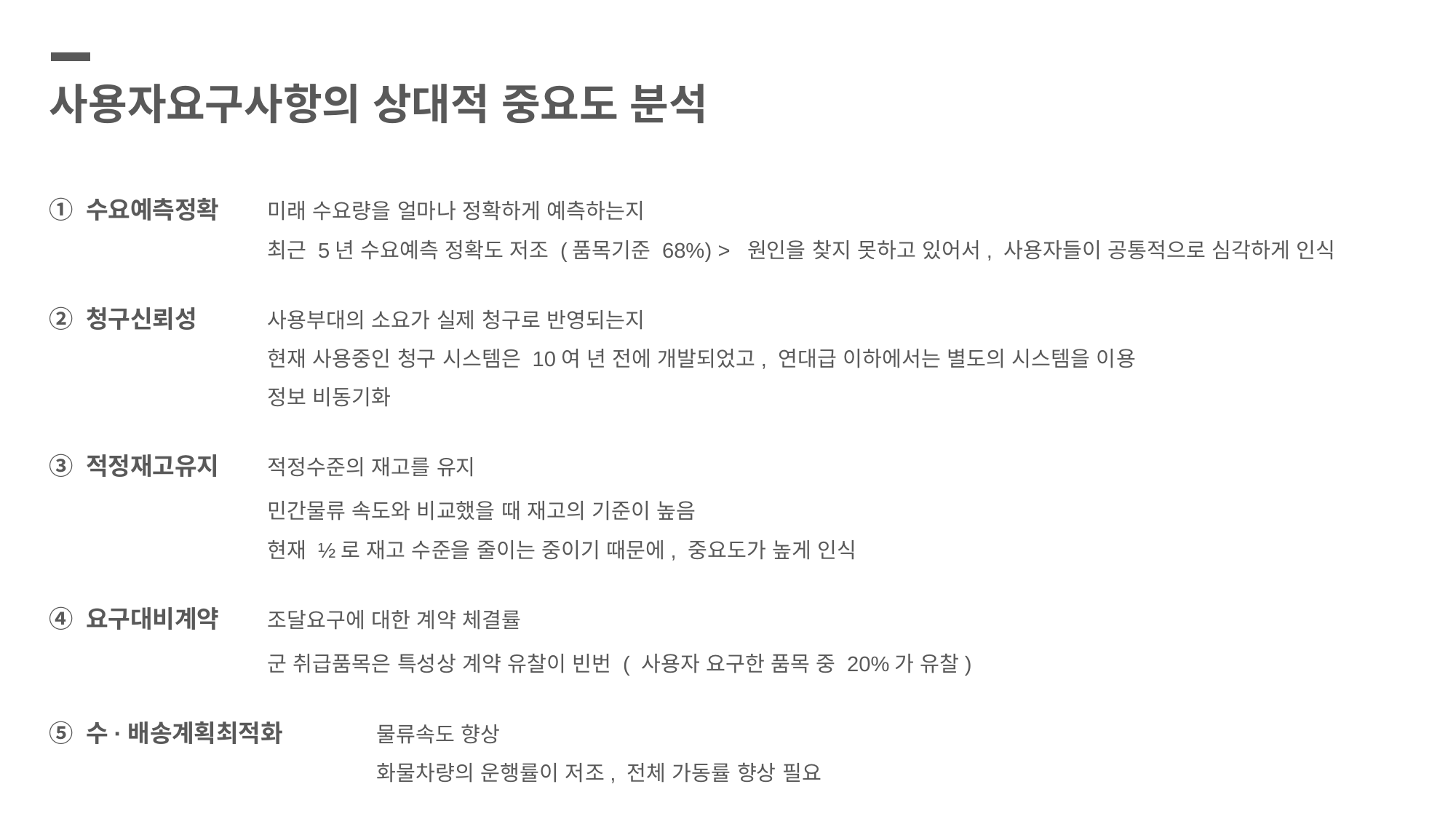

사용자요구사항의 상대적 중요도 분석
① 수요예측정확	미래 수요량을 얼마나 정확하게 예측하는지
		최근 5년 수요예측 정확도 저조 (품목기준 68%) >  원인을 찾지 못하고 있어서, 사용자들이 공통적으로 심각하게 인식

② 청구신뢰성	사용부대의 소요가 실제 청구로 반영되는지
		현재 사용중인 청구 시스템은 10여 년 전에 개발되었고, 연대급 이하에서는 별도의 시스템을 이용
		정보 비동기화

③ 적정재고유지	적정수준의 재고를 유지
		민간물류 속도와 비교했을 때 재고의 기준이 높음
		현재 ½로 재고 수준을 줄이는 중이기 때문에, 중요도가 높게 인식

④ 요구대비계약	조달요구에 대한 계약 체결률
		군 취급품목은 특성상 계약 유찰이 빈번 ( 사용자 요구한 품목 중 20%가 유찰)

⑤ 수·배송계획최적화	물류속도 향상
			화물차량의 운행률이 저조, 전체 가동률 향상 필요